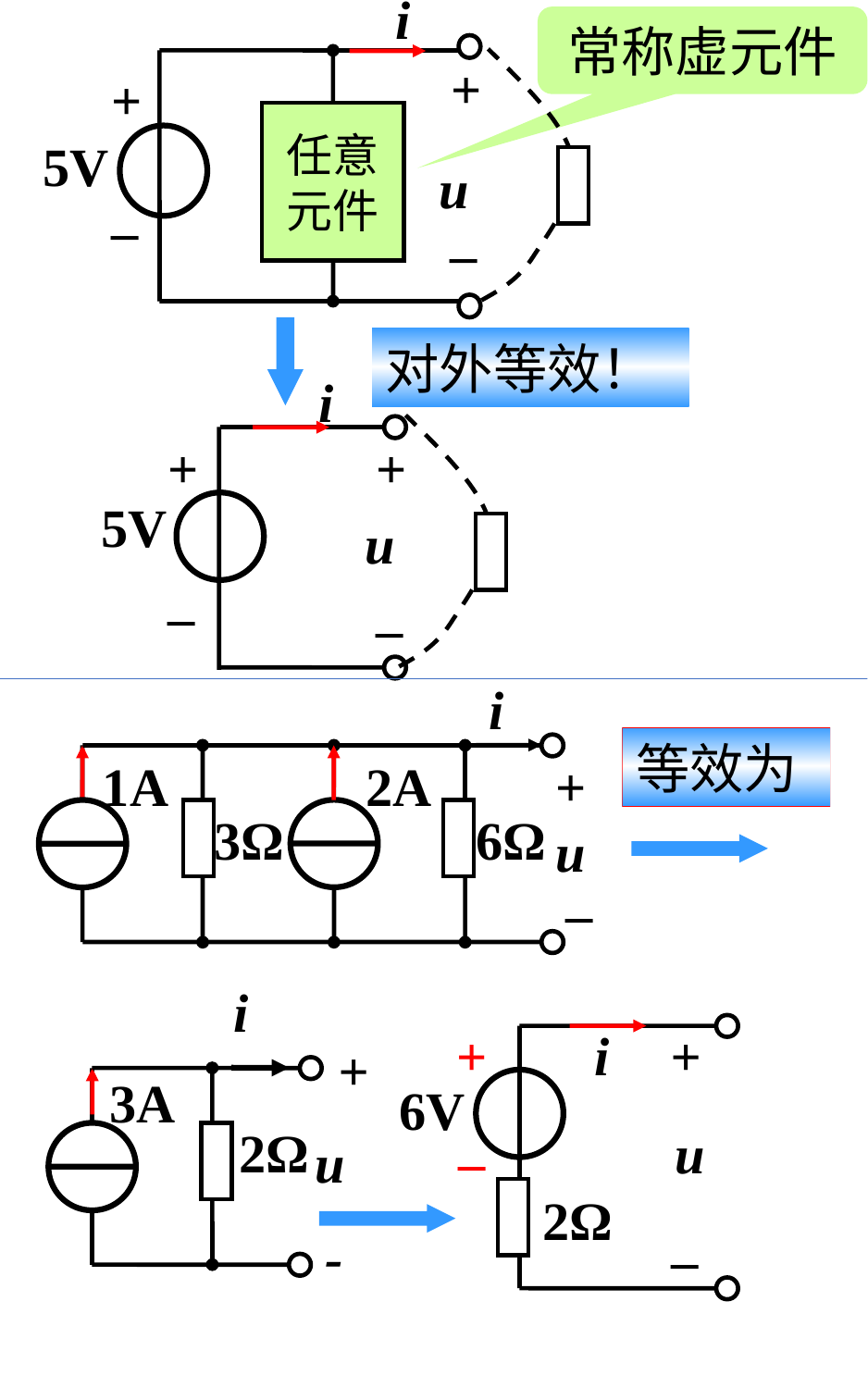

i

+

+
任意
元件
5V

u
_
_

常称虚元件

对外等效！

i

+

+

5V

u
_
_

i

1A

2A

+

3Ω

6Ω

u
_

等效为

i
+

u
-
+
i
+

6V

_
u

2Ω
_

3A

2Ω